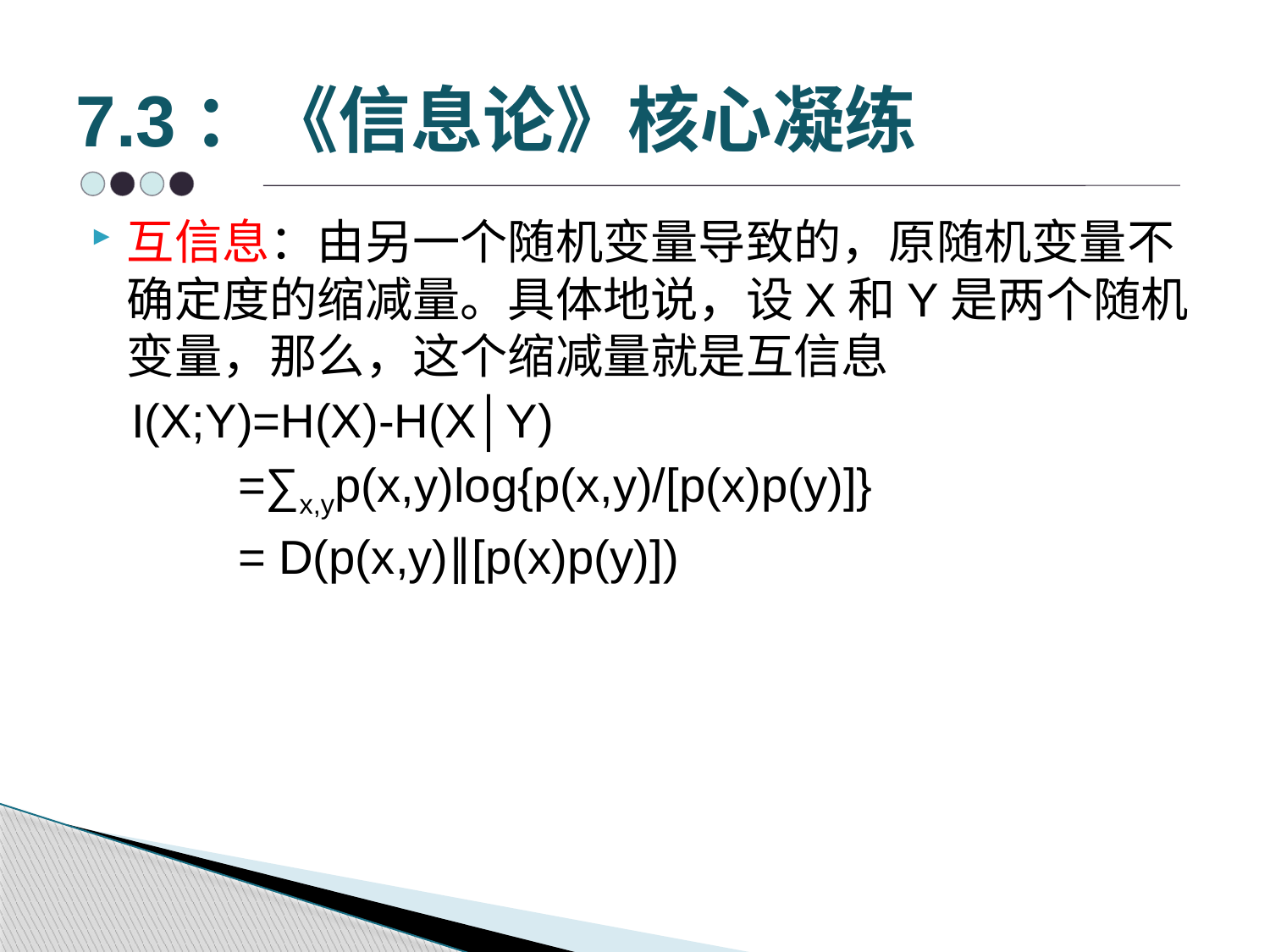

# 7.3：《信息论》核心凝练

互信息：由另一个随机变量导致的，原随机变量不确定度的缩减量。具体地说，设X和Y是两个随机变量，那么，这个缩减量就是互信息
   I(X;Y)=H(X)-H(X│Y)
           =∑x,yp(x,y)log{p(x,y)/[p(x)p(y)]}
           = D(p(x,y)∥[p(x)p(y)])